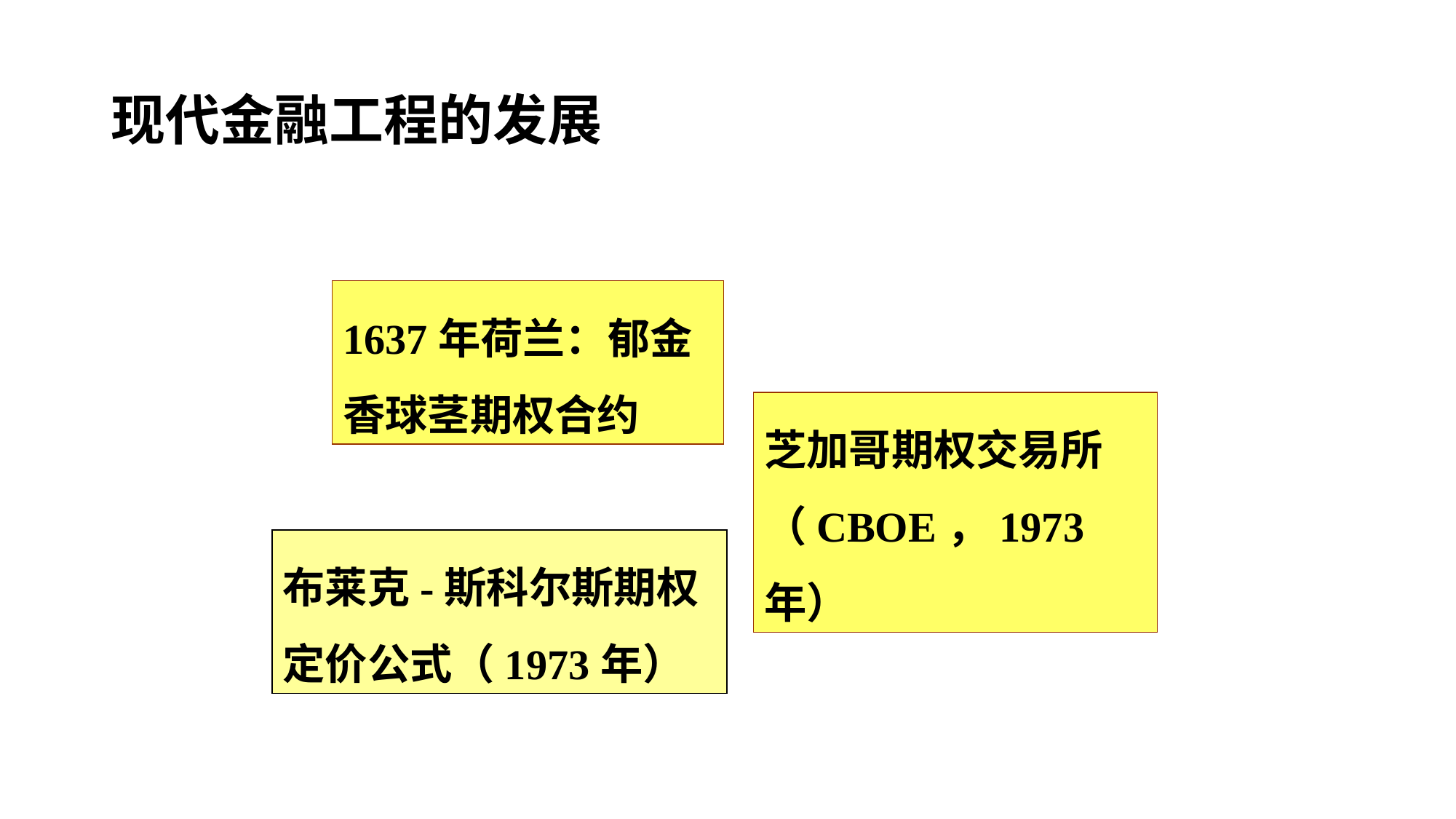

现代金融工程的发展
1637年荷兰：郁金香球茎期权合约

芝加哥期权交易所（CBOE，1973年）
布莱克-斯科尔斯期权定价公式（1973年）